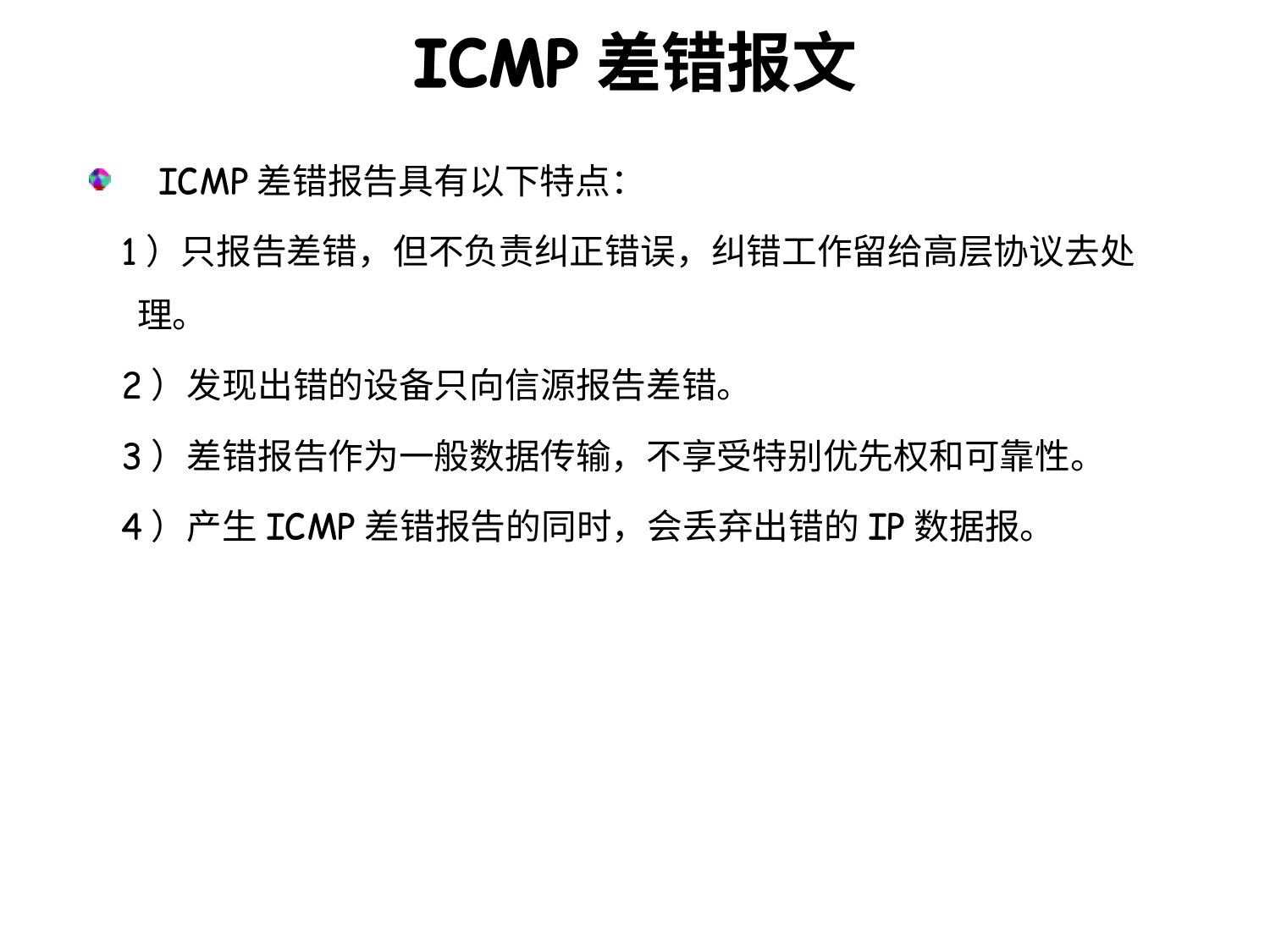

# ICMP差错报文
  ICMP差错报告具有以下特点：
   1）只报告差错，但不负责纠正错误，纠错工作留给高层协议去处理。
   2）发现出错的设备只向信源报告差错。
   3）差错报告作为一般数据传输，不享受特别优先权和可靠性。
   4）产生ICMP差错报告的同时，会丢弃出错的IP数据报。